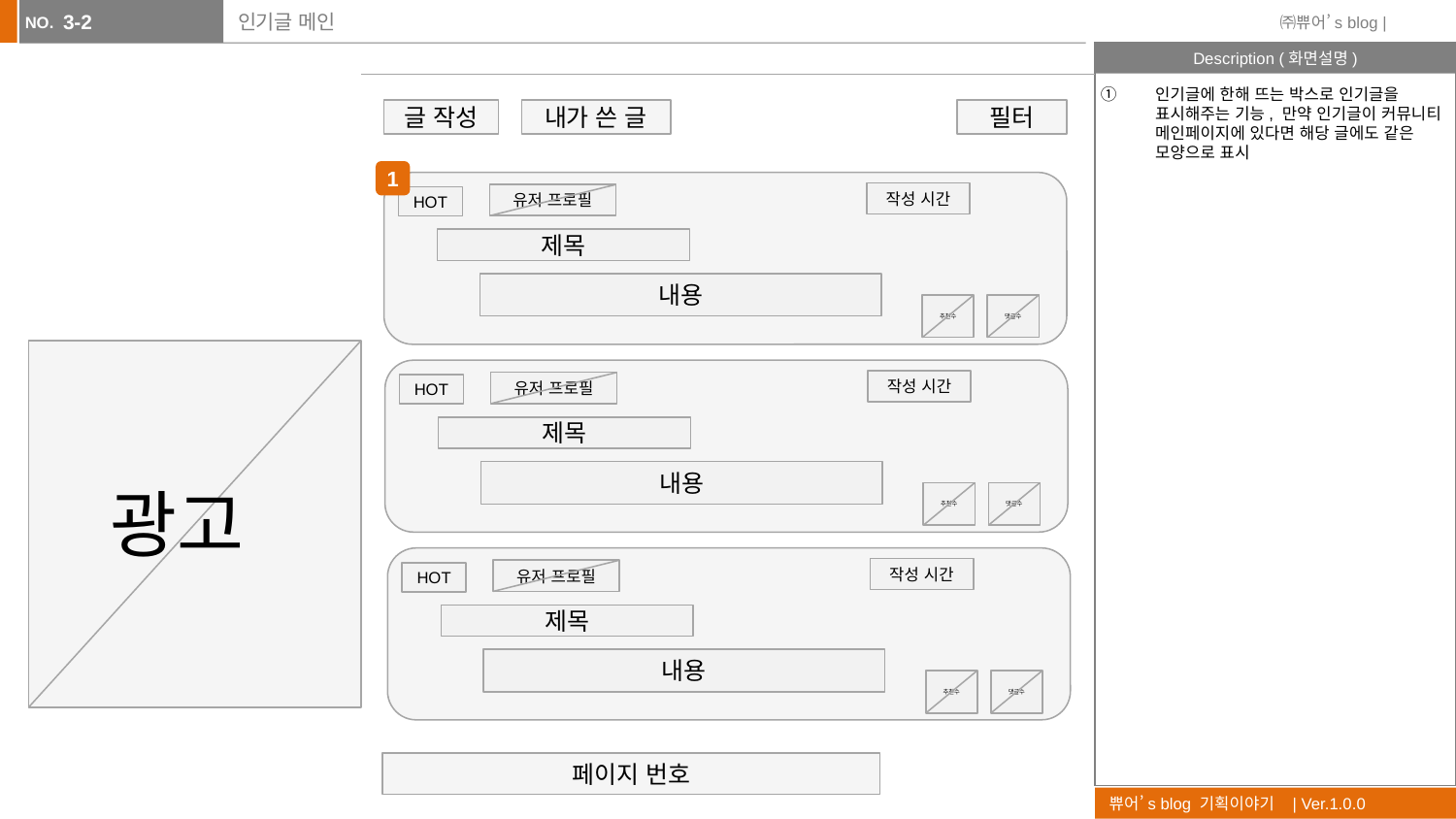

3-2
# 인기글 메인
인기글에 한해 뜨는 박스로 인기글을 표시해주는 기능, 만약 인기글이 커뮤니티 메인페이지에 있다면 해당 글에도 같은 모양으로 표시
필터
글 작성
내가 쓴 글
1

작성 시간
유저 프로필
HOT
제목
내용
추천수
댓글수

작성 시간
유저 프로필
HOT
제목
내용
추천수
댓글수
광고

작성 시간
유저 프로필
HOT
제목
내용
추천수
댓글수
페이지 번호